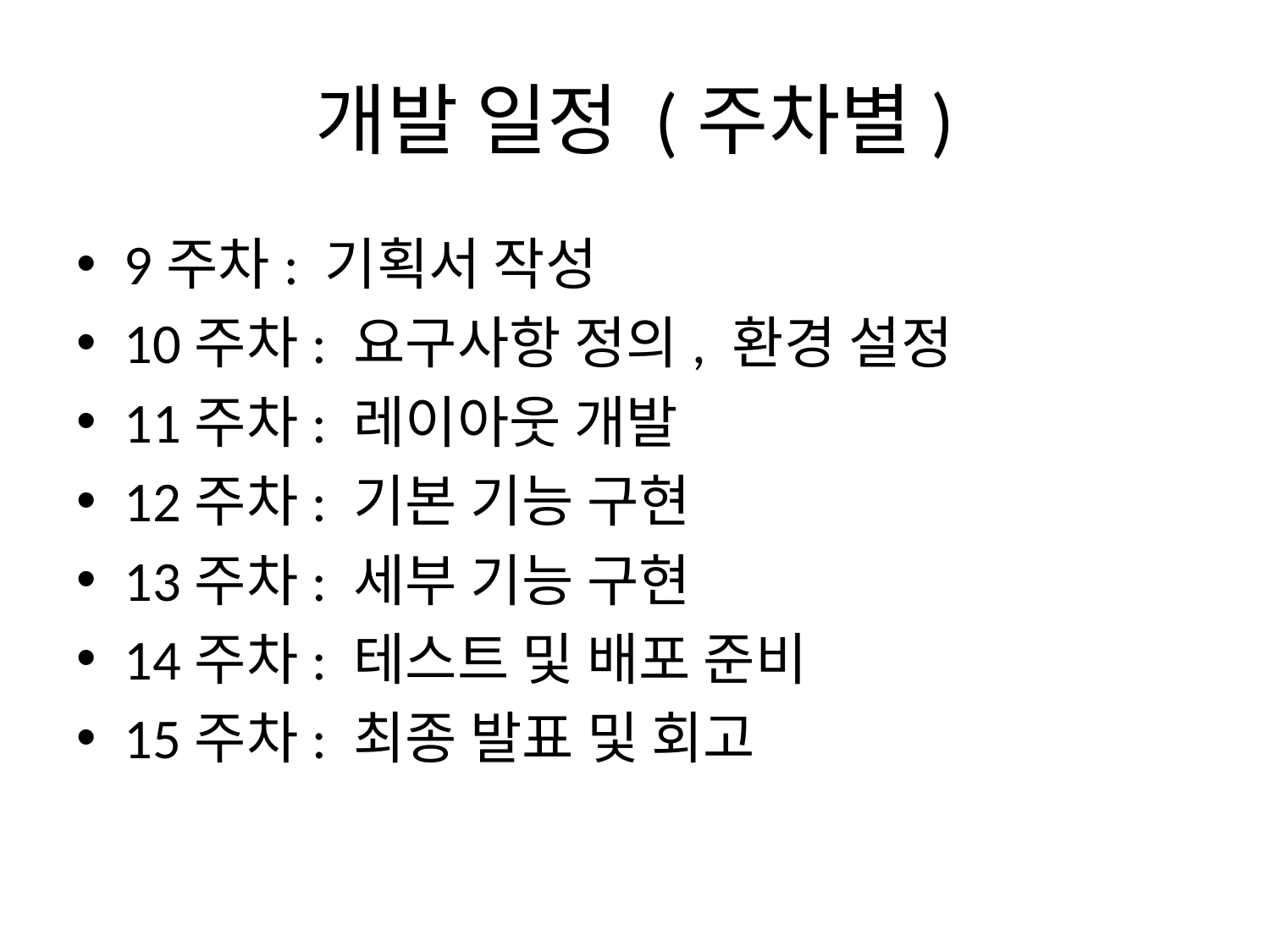

# 개발 일정 (주차별)
9주차: 기획서 작성
10주차: 요구사항 정의, 환경 설정
11주차: 레이아웃 개발
12주차: 기본 기능 구현
13주차: 세부 기능 구현
14주차: 테스트 및 배포 준비
15주차: 최종 발표 및 회고